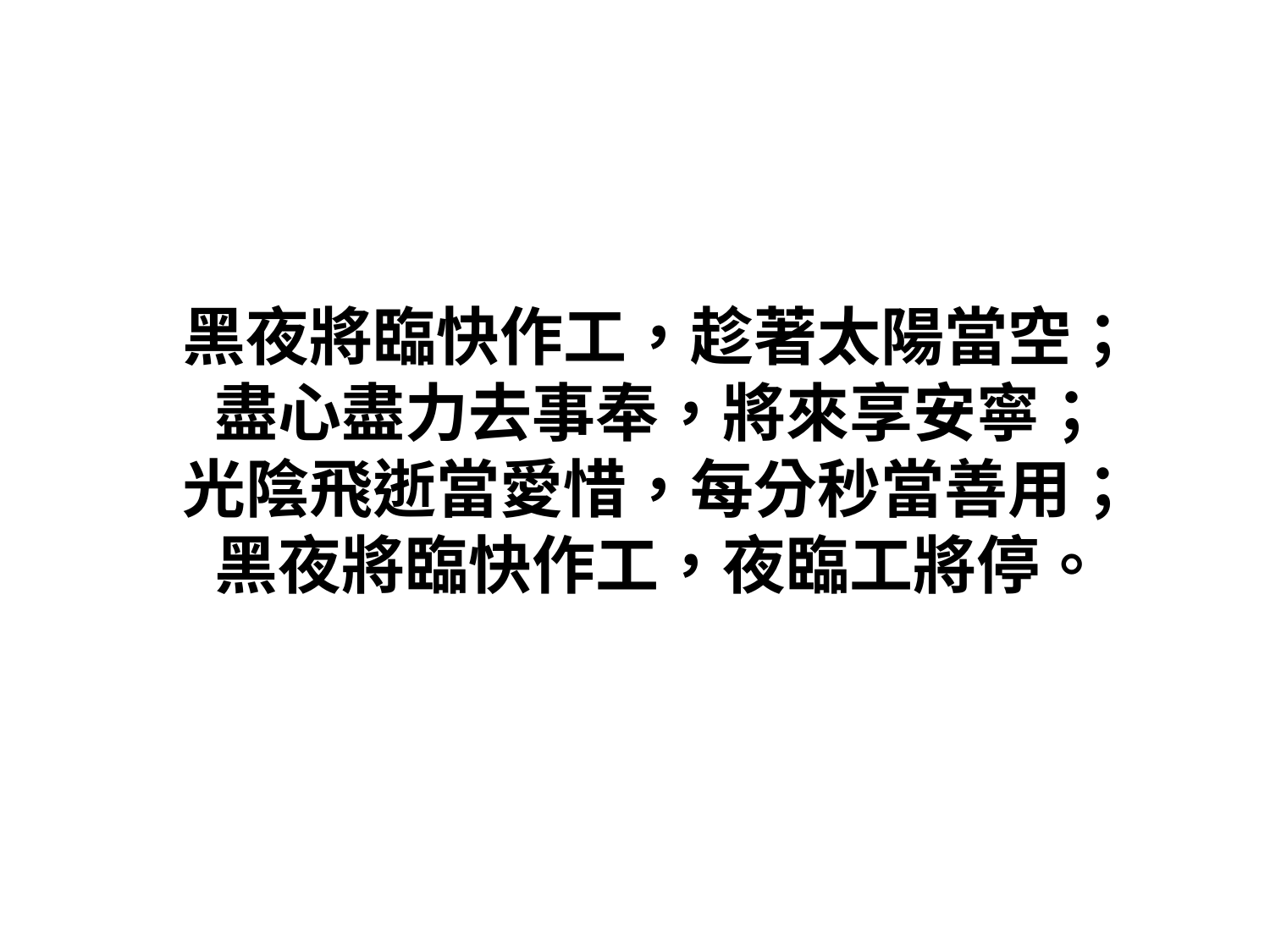

#
黑夜將臨快作工，趁著太陽當空；
盡心盡力去事奉，將來享安寧；
光陰飛逝當愛惜，每分秒當善用；
黑夜將臨快作工，夜臨工將停。